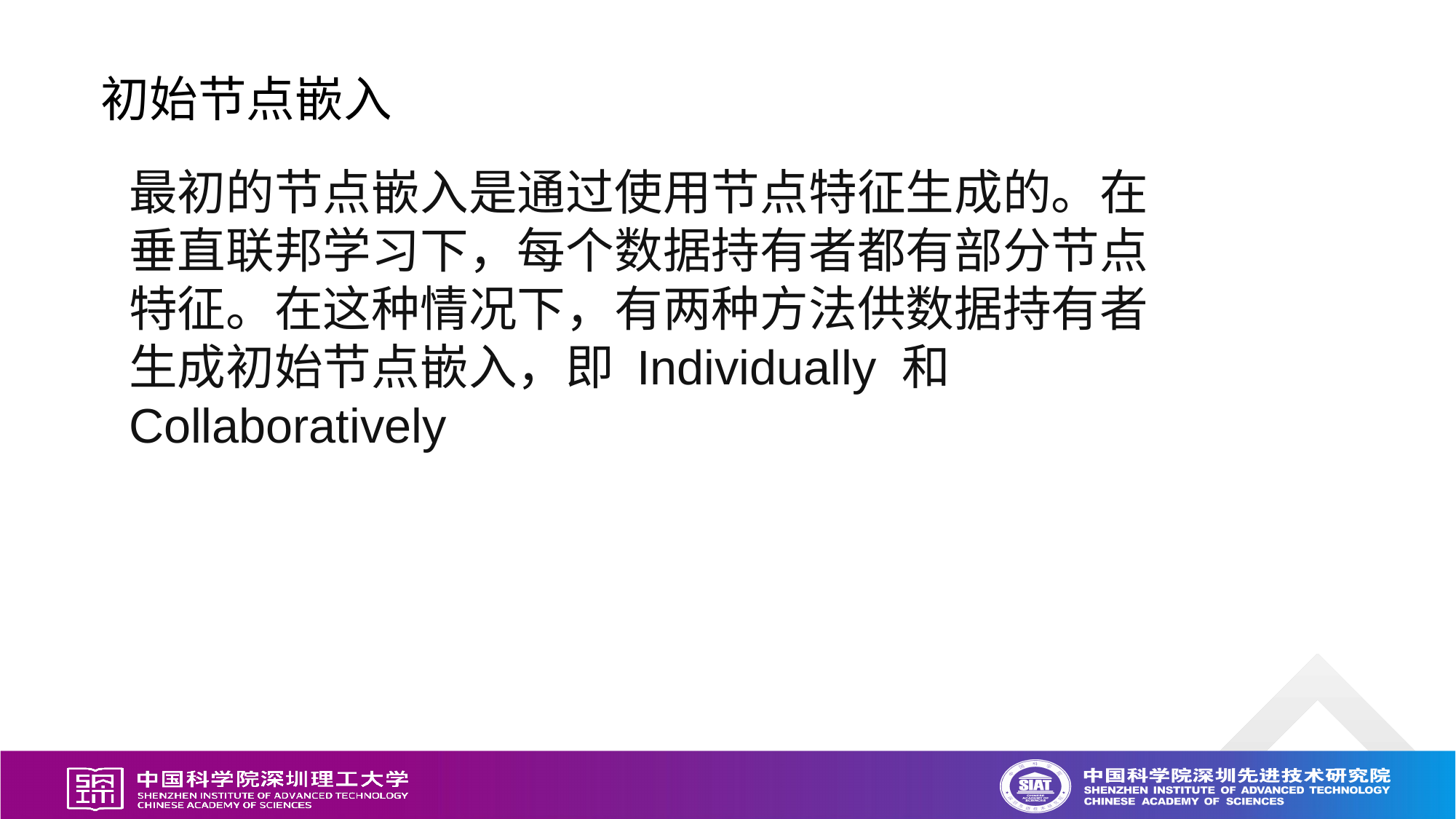

初始节点嵌入
最初的节点嵌入是通过使用节点特征生成的。在垂直联邦学习下，每个数据持有者都有部分节点特征。在这种情况下，有两种方法供数据持有者生成初始节点嵌入，即 Individually 和Collaboratively